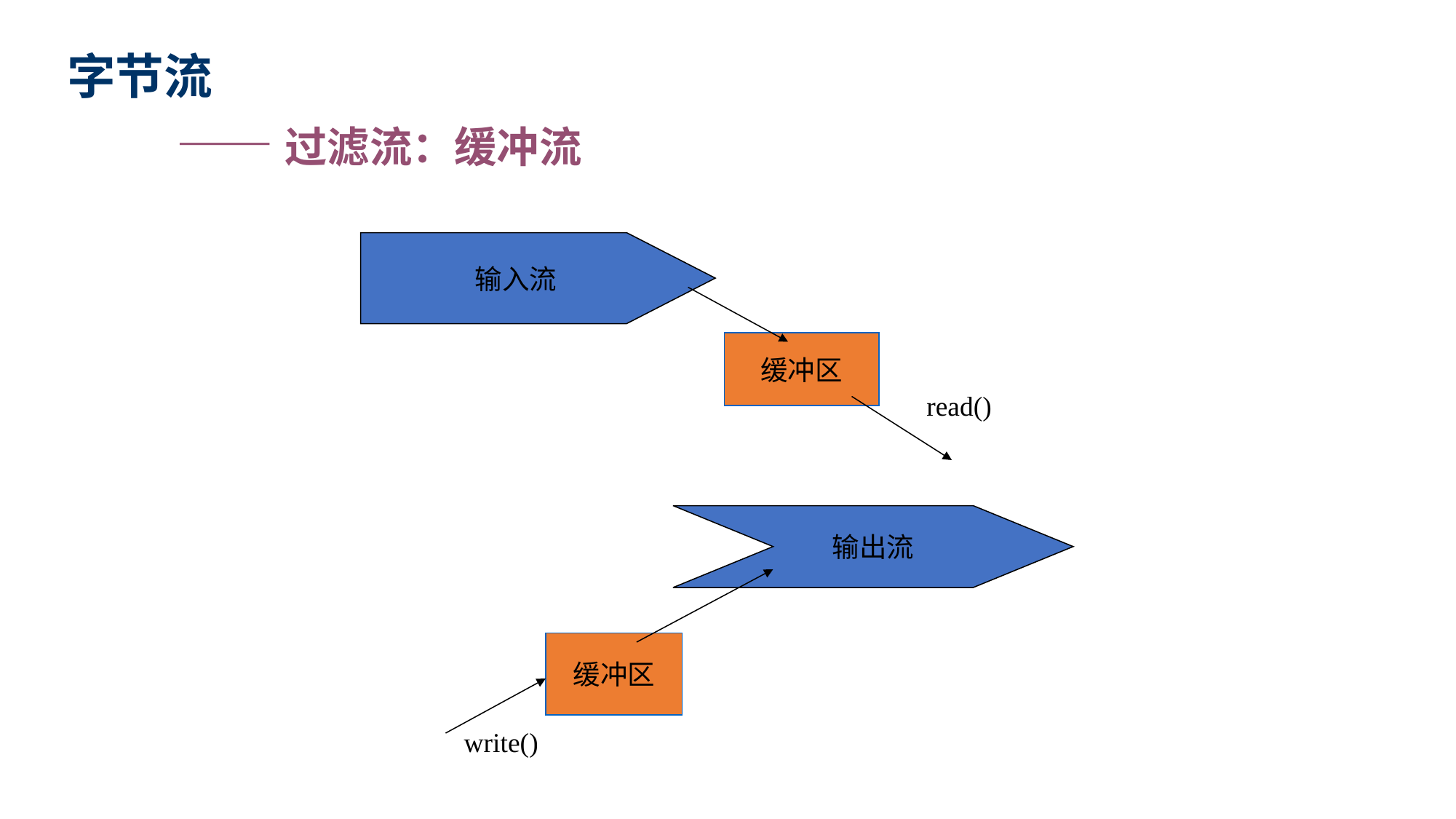

字节流
	——过滤流：缓冲流
输入流

缓冲区
read()

输出流

缓冲区

write()